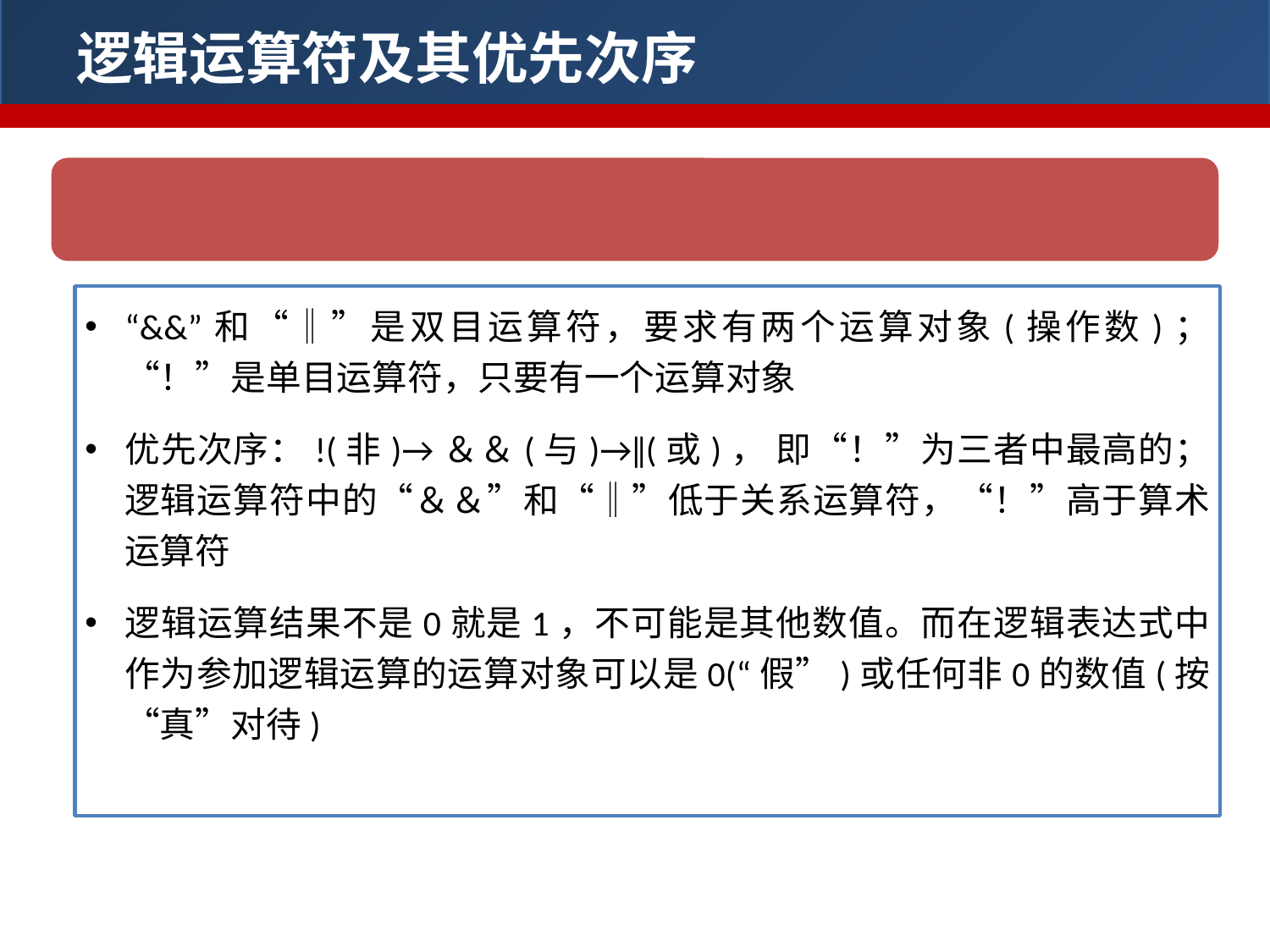

逻辑运算符及其优先次序

“&&”和“‖”是双目运算符，要求有两个运算对象(操作数)； “！”是单目运算符，只要有一个运算对象
优先次序：!(非)→＆＆(与)→‖(或)， 即“！”为三者中最高的； 逻辑运算符中的“＆＆”和“‖”低于关系运算符，“！”高于算术运算符
逻辑运算结果不是0就是1，不可能是其他数值。而在逻辑表达式中作为参加逻辑运算的运算对象可以是0(“假”)或任何非0的数值(按“真”对待)